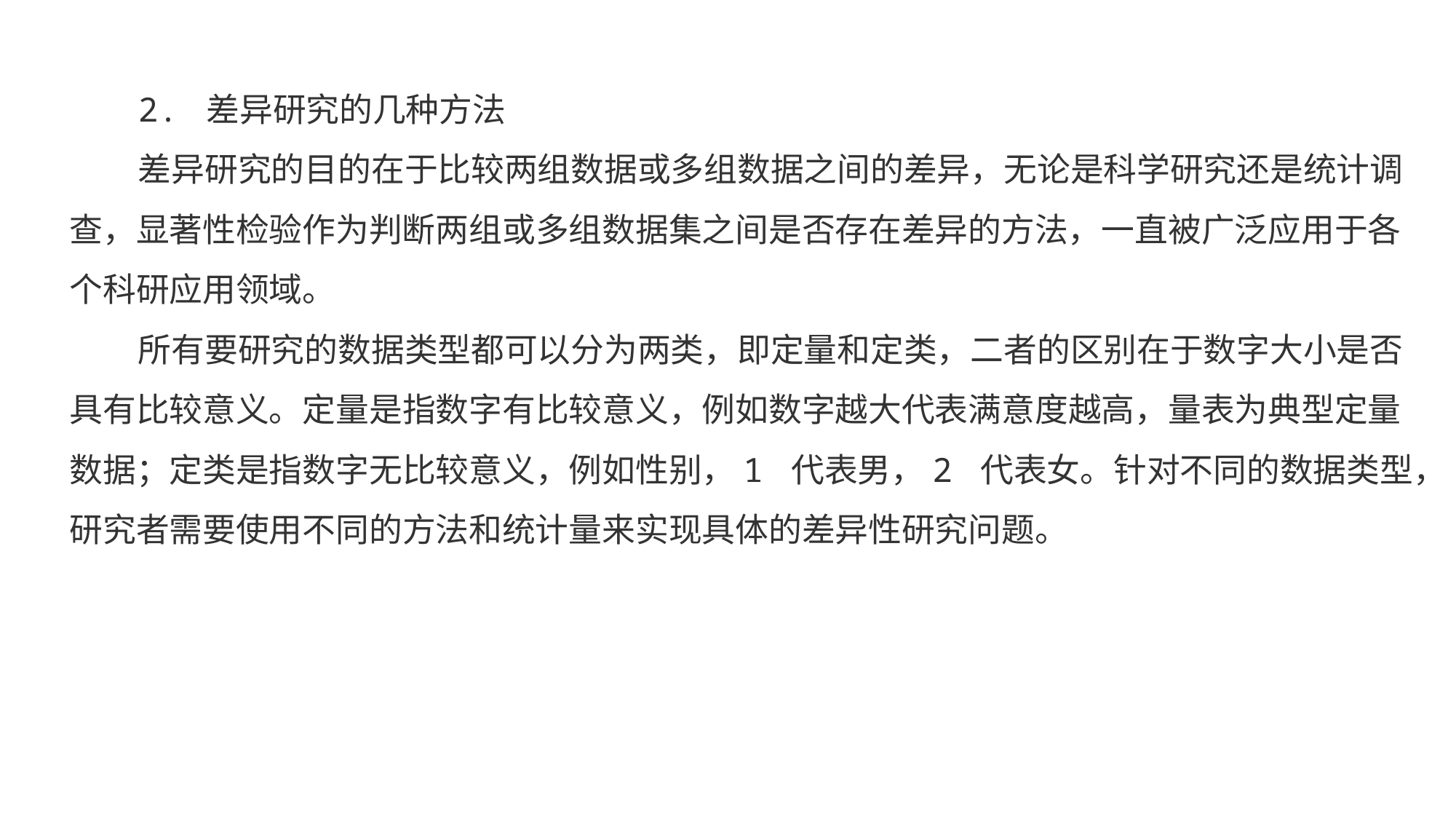

2. 差异研究的几种方法
差异研究的目的在于比较两组数据或多组数据之间的差异，无论是科学研究还是统计调查，显著性检验作为判断两组或多组数据集之间是否存在差异的方法，一直被广泛应用于各个科研应用领域。
所有要研究的数据类型都可以分为两类，即定量和定类，二者的区别在于数字大小是否具有比较意义。定量是指数字有比较意义，例如数字越大代表满意度越高，量表为典型定量数据；定类是指数字无比较意义，例如性别，1 代表男，2 代表女。针对不同的数据类型，研究者需要使用不同的方法和统计量来实现具体的差异性研究问题。